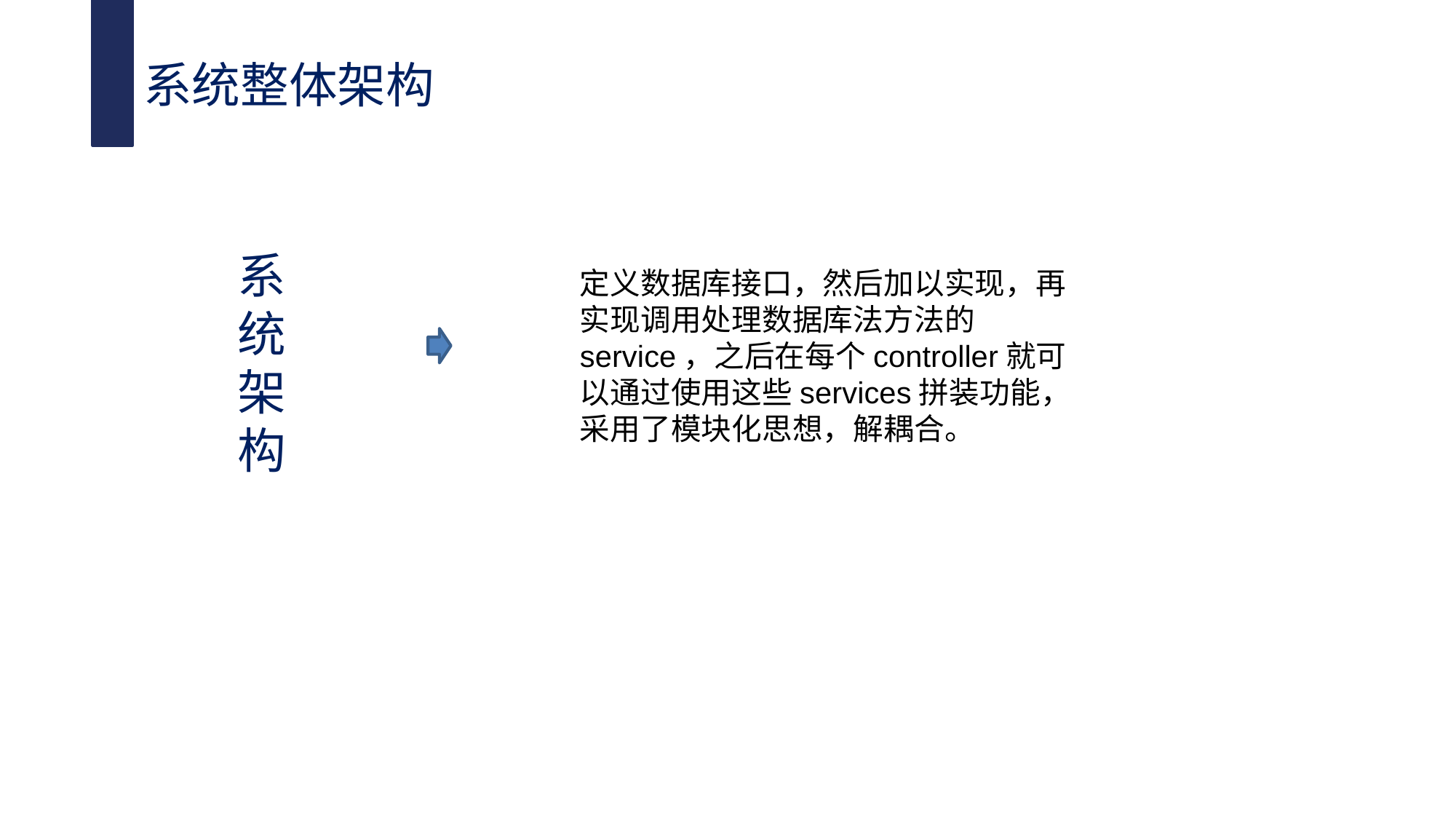

系统整体架构
系统架构
定义数据库接口，然后加以实现，再实现调用处理数据库法方法的service，之后在每个controller就可以通过使用这些services拼装功能，采用了模块化思想，解耦合。